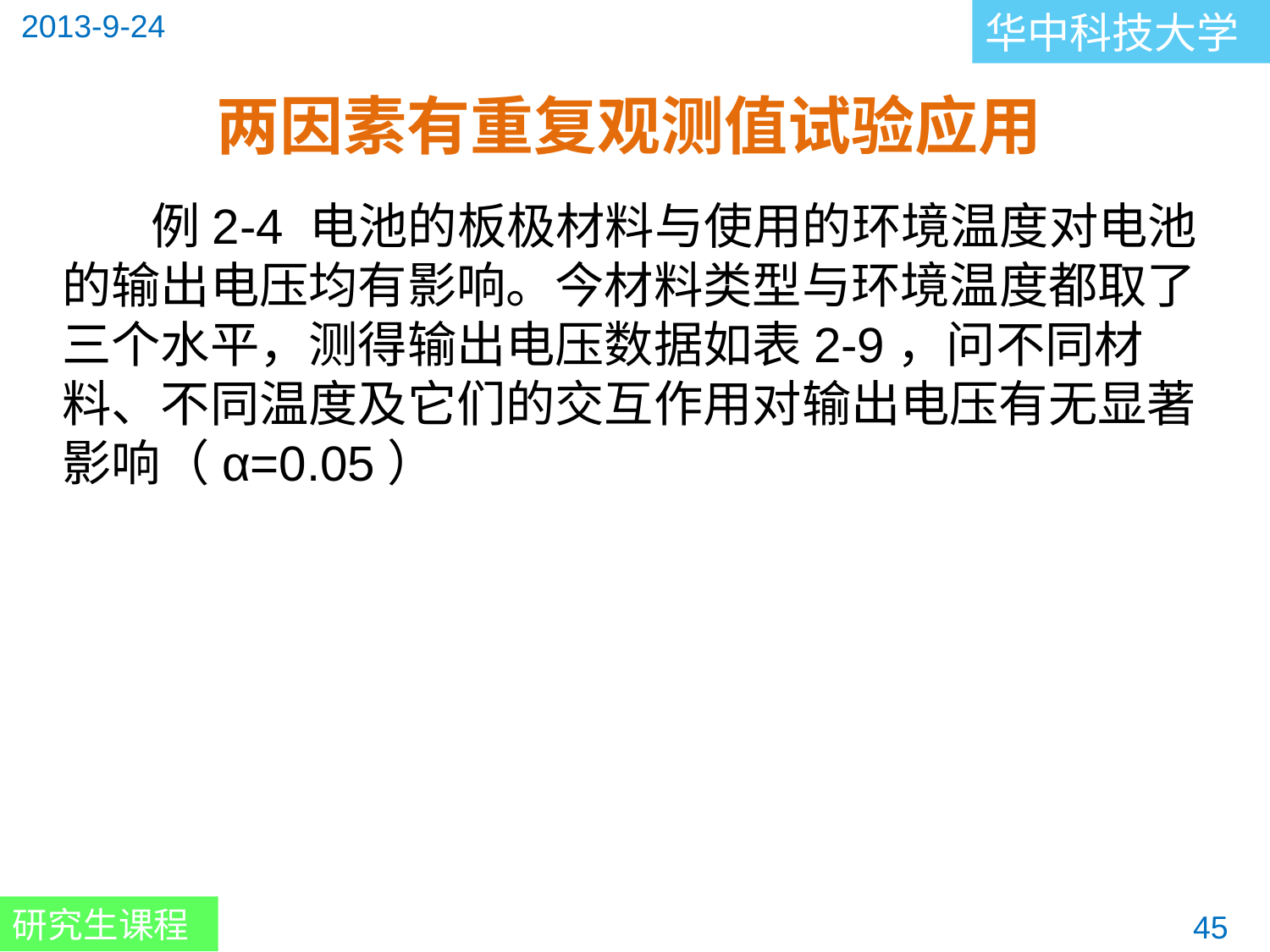

两因素有重复观测值试验应用
       例2-4 电池的板极材料与使用的环境温度对电池的输出电压均有影响。今材料类型与环境温度都取了三个水平，测得输出电压数据如表2-9，问不同材料、不同温度及它们的交互作用对输出电压有无显著影响（α=0.05）